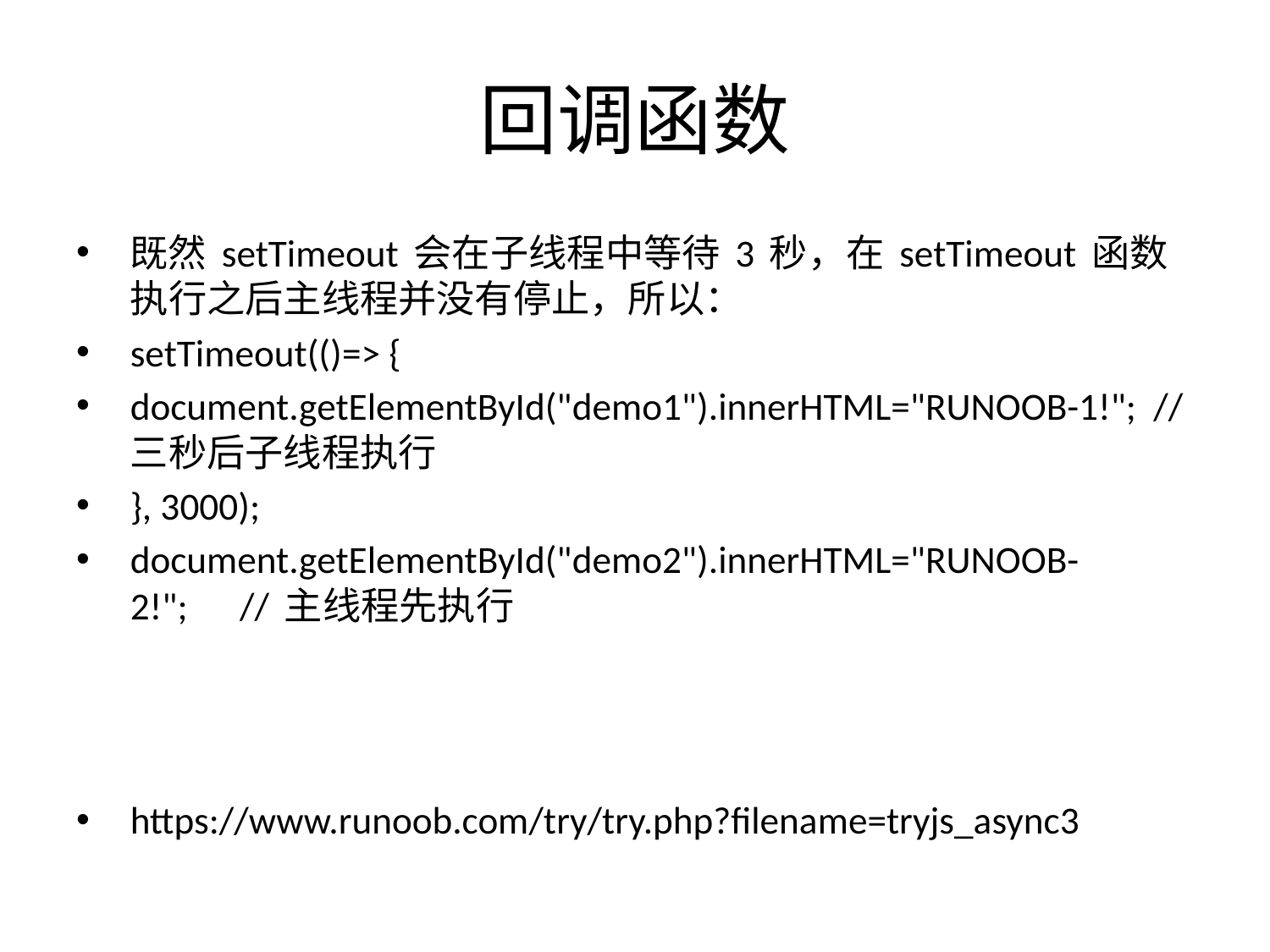

# 回调函数
既然 setTimeout 会在子线程中等待 3 秒，在 setTimeout 函数执行之后主线程并没有停止，所以：
setTimeout(()=> {
document.getElementById("demo1").innerHTML="RUNOOB-1!";  // 三秒后子线程执行
}, 3000);
document.getElementById("demo2").innerHTML="RUNOOB-2!";      // 主线程先执行

https://www.runoob.com/try/try.php?filename=tryjs_async3